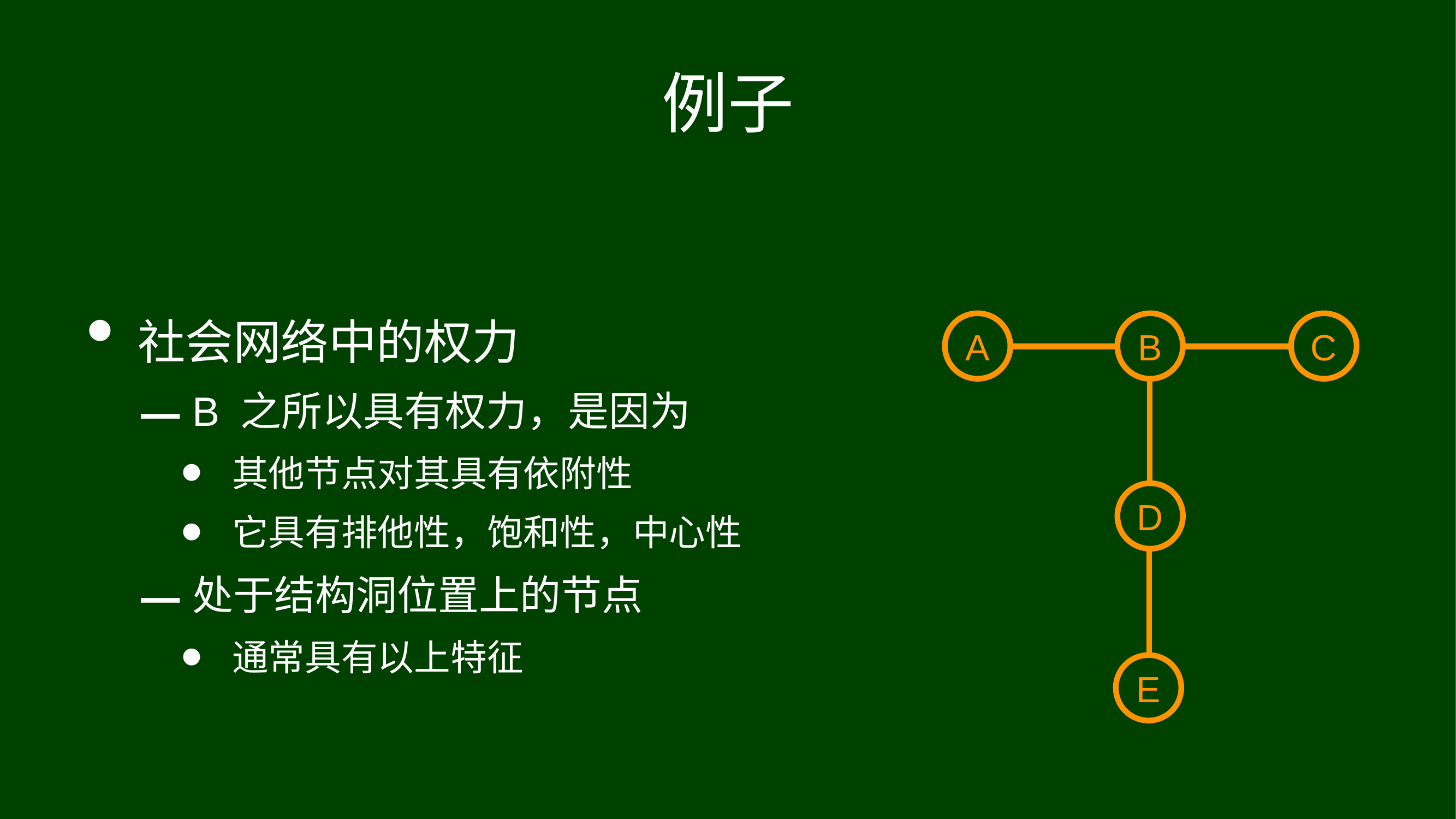

# 例子
社会网络中的权力
B 之所以具有权力，是因为
其他节点对其具有依附性
它具有排他性，饱和性，中心性
处于结构洞位置上的节点
通常具有以上特征
A
B
C

D

E